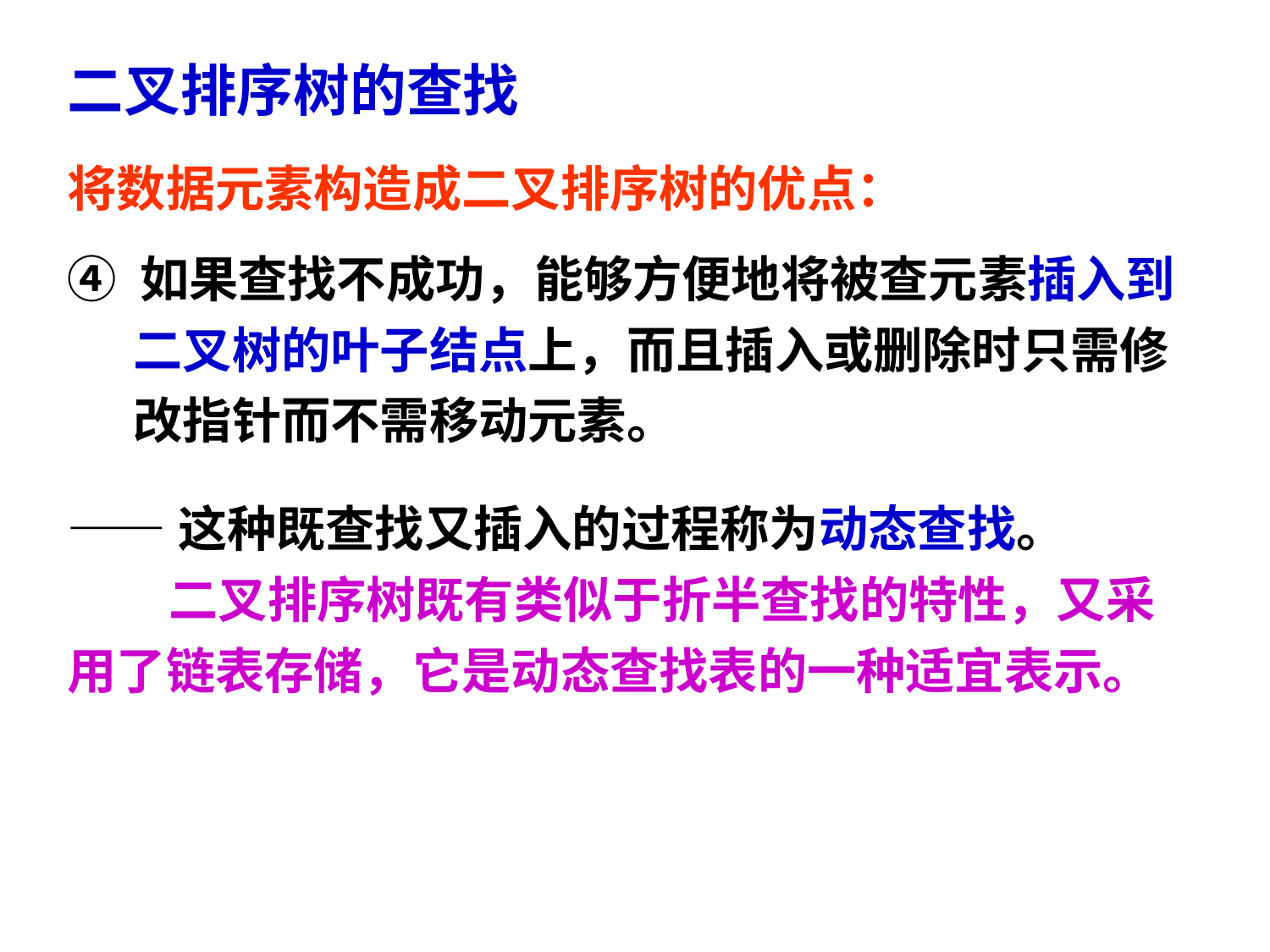

# 二叉排序树的查找
将数据元素构造成二叉排序树的优点：
④ 如果查找不成功，能够方便地将被查元素插入到二叉树的叶子结点上，而且插入或删除时只需修改指针而不需移动元素。
——这种既查找又插入的过程称为动态查找。
        二叉排序树既有类似于折半查找的特性，又采用了链表存储，它是动态查找表的一种适宜表示。